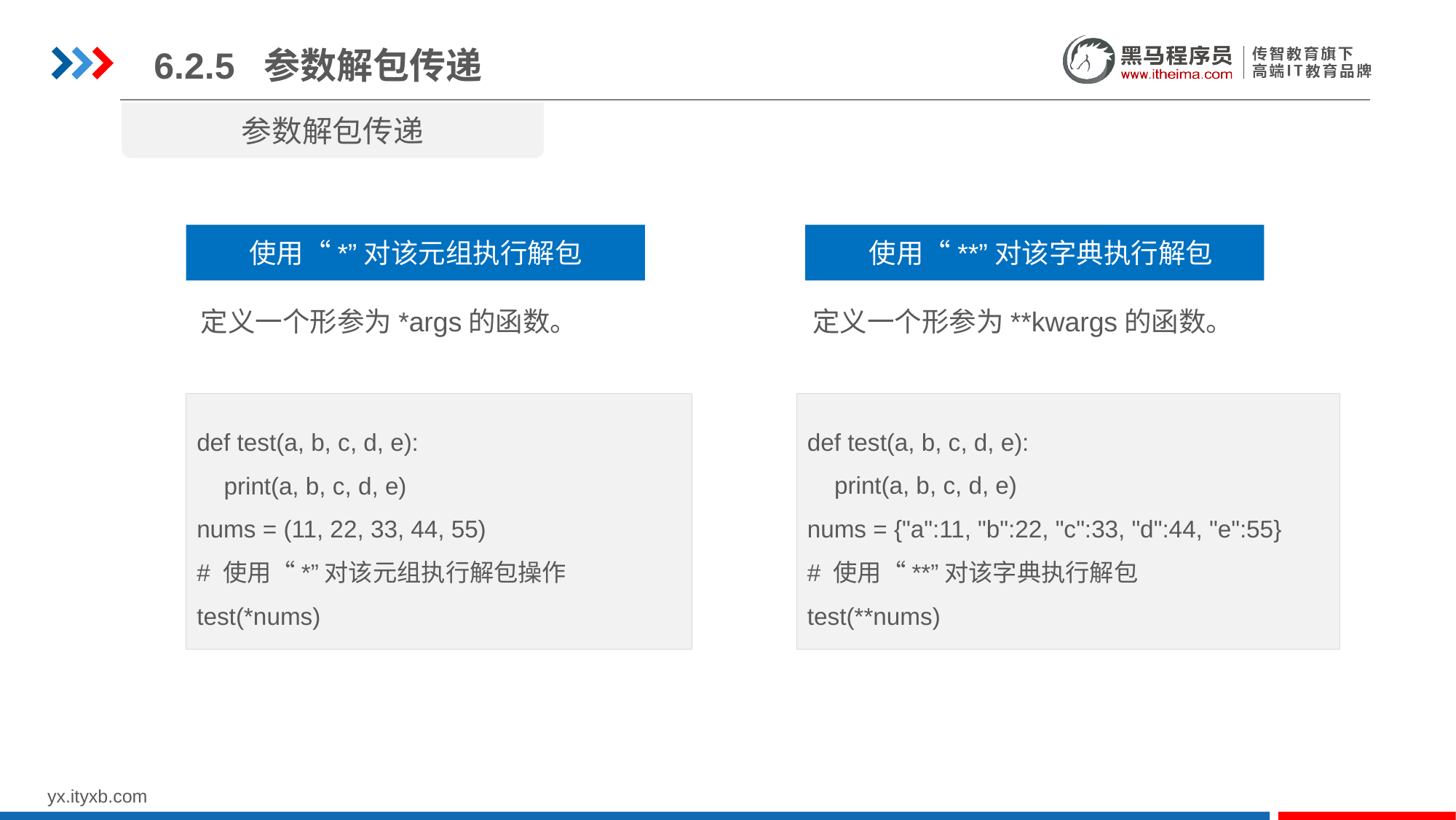

6.2.5  参数解包传递

参数解包传递

使用“**”对该字典执行解包
使用“*”对该元组执行解包
定义一个形参为*args的函数。
定义一个形参为**kwargs的函数。
def test(a, b, c, d, e):
    print(a, b, c, d, e)
nums = {"a":11, "b":22, "c":33, "d":44, "e":55}
# 使用“**”对该字典执行解包
test(**nums)
def test(a, b, c, d, e):
    print(a, b, c, d, e)
nums = (11, 22, 33, 44, 55)
# 使用“*”对该元组执行解包操作
test(*nums)